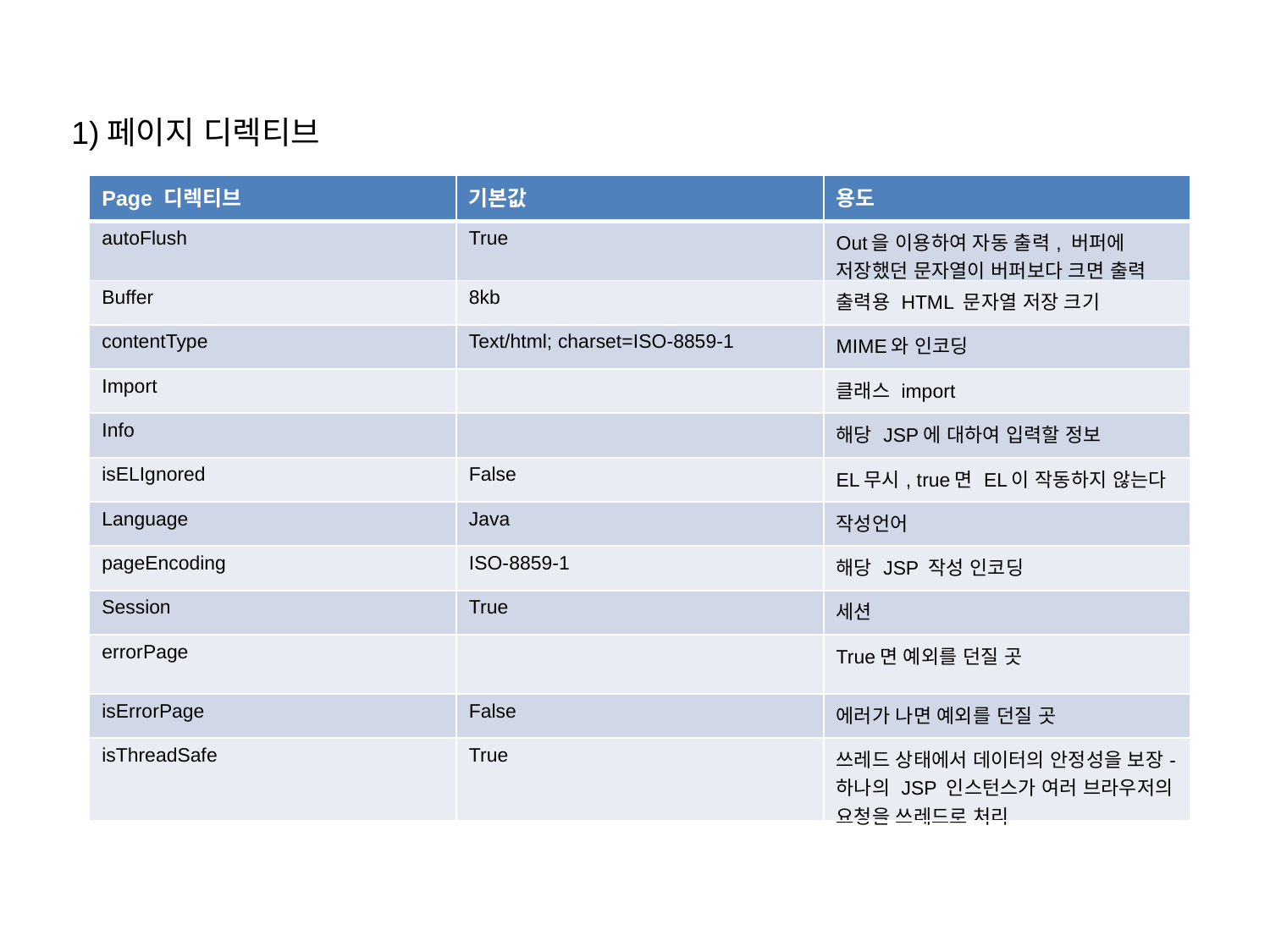

1)페이지 디렉티브
| Page 디렉티브 | 기본값 | 용도 |
| --- | --- | --- |
| autoFlush | True | Out을 이용하여 자동 출력, 버퍼에 저장했던 문자열이 버퍼보다 크면 출력 |
| Buffer | 8kb | 출력용 HTML 문자열 저장 크기 |
| contentType | Text/html; charset=ISO-8859-1 | MIME와 인코딩 |
| Import |  | 클래스 import |
| Info |  | 해당 JSP에 대하여 입력할 정보 |
| isELIgnored | False | EL무시, true면 EL이 작동하지 않는다 |
| Language | Java | 작성언어 |
| pageEncoding | ISO-8859-1 | 해당 JSP 작성 인코딩 |
| Session | True | 세션 |
| errorPage |  | True면 예외를 던질 곳 |
| isErrorPage | False | 에러가 나면 예외를 던질 곳 |
| isThreadSafe | True | 쓰레드 상태에서 데이터의 안정성을 보장- 하나의 JSP 인스턴스가 여러 브라우저의 요청을 쓰레드로 처리 |